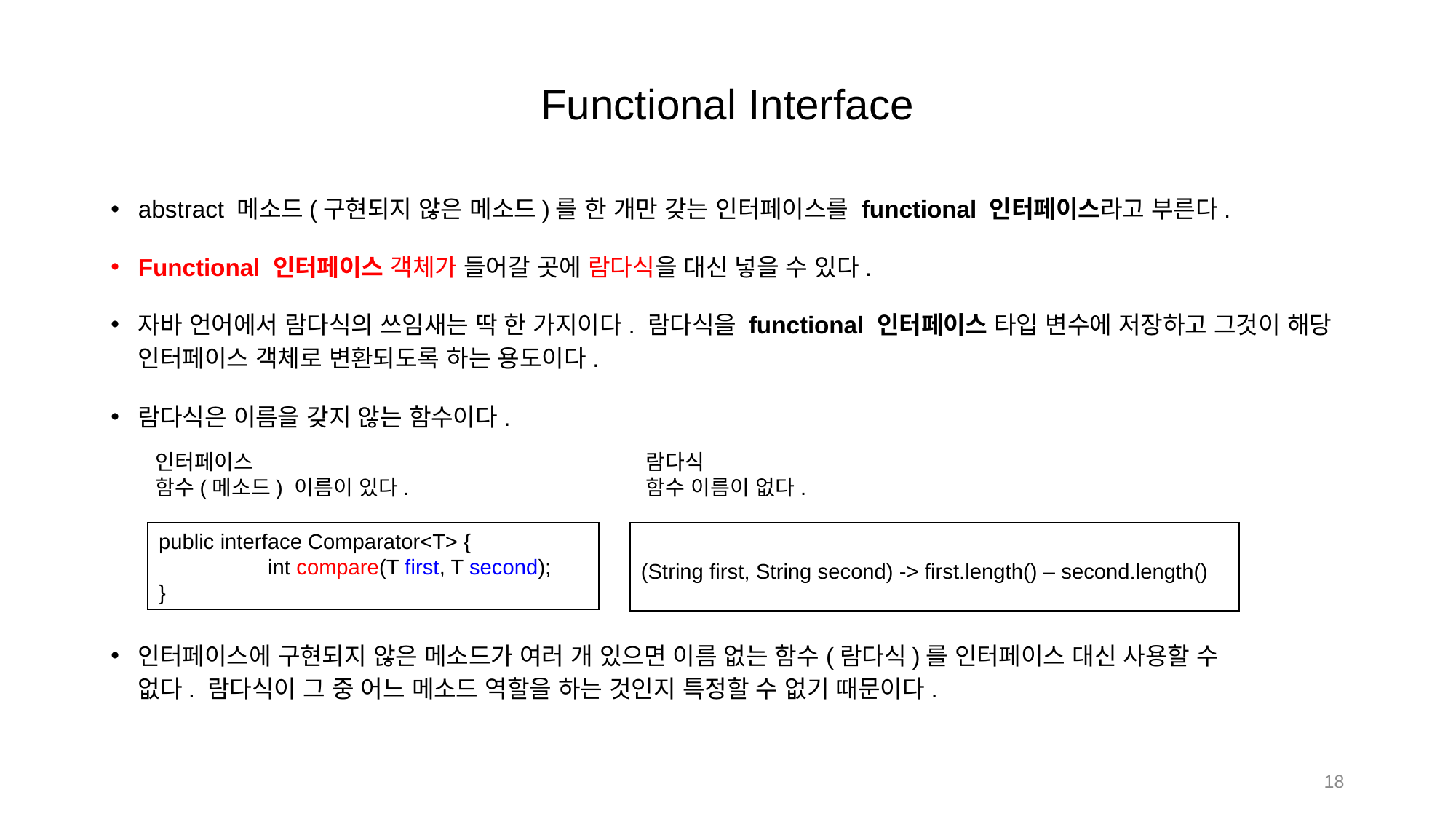

# Functional Interface
abstract 메소드(구현되지 않은 메소드)를 한 개만 갖는 인터페이스를 functional 인터페이스라고 부른다.
Functional 인터페이스 객체가 들어갈 곳에 람다식을 대신 넣을 수 있다.
자바 언어에서 람다식의 쓰임새는 딱 한 가지이다. 람다식을 functional 인터페이스 타입 변수에 저장하고 그것이 해당 인터페이스 객체로 변환되도록 하는 용도이다.
람다식은 이름을 갖지 않는 함수이다.
인터페이스
함수(메소드) 이름이 있다.
람다식
함수 이름이 없다.
public interface Comparator<T> {
	int compare(T first, T second);
}
(String first, String second) -> first.length() – second.length()
인터페이스에 구현되지 않은 메소드가 여러 개 있으면 이름 없는 함수(람다식)를 인터페이스 대신 사용할 수 없다. 람다식이 그 중 어느 메소드 역할을 하는 것인지 특정할 수 없기 때문이다.
18